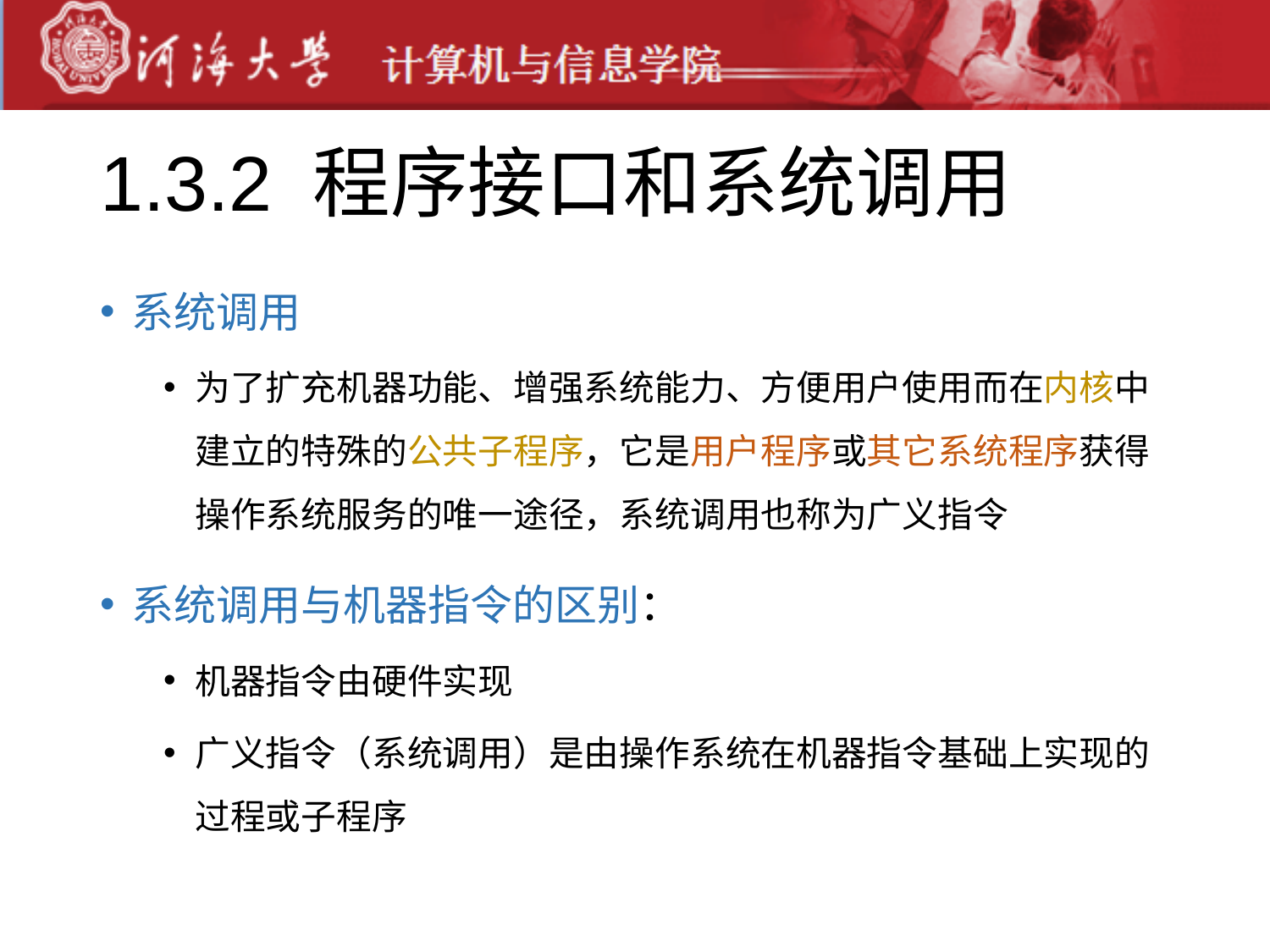

# 1.3.2 程序接口和系统调用
系统调用
为了扩充机器功能、增强系统能力、方便用户使用而在内核中建立的特殊的公共子程序，它是用户程序或其它系统程序获得操作系统服务的唯一途径，系统调用也称为广义指令
系统调用与机器指令的区别：
机器指令由硬件实现
广义指令（系统调用）是由操作系统在机器指令基础上实现的过程或子程序